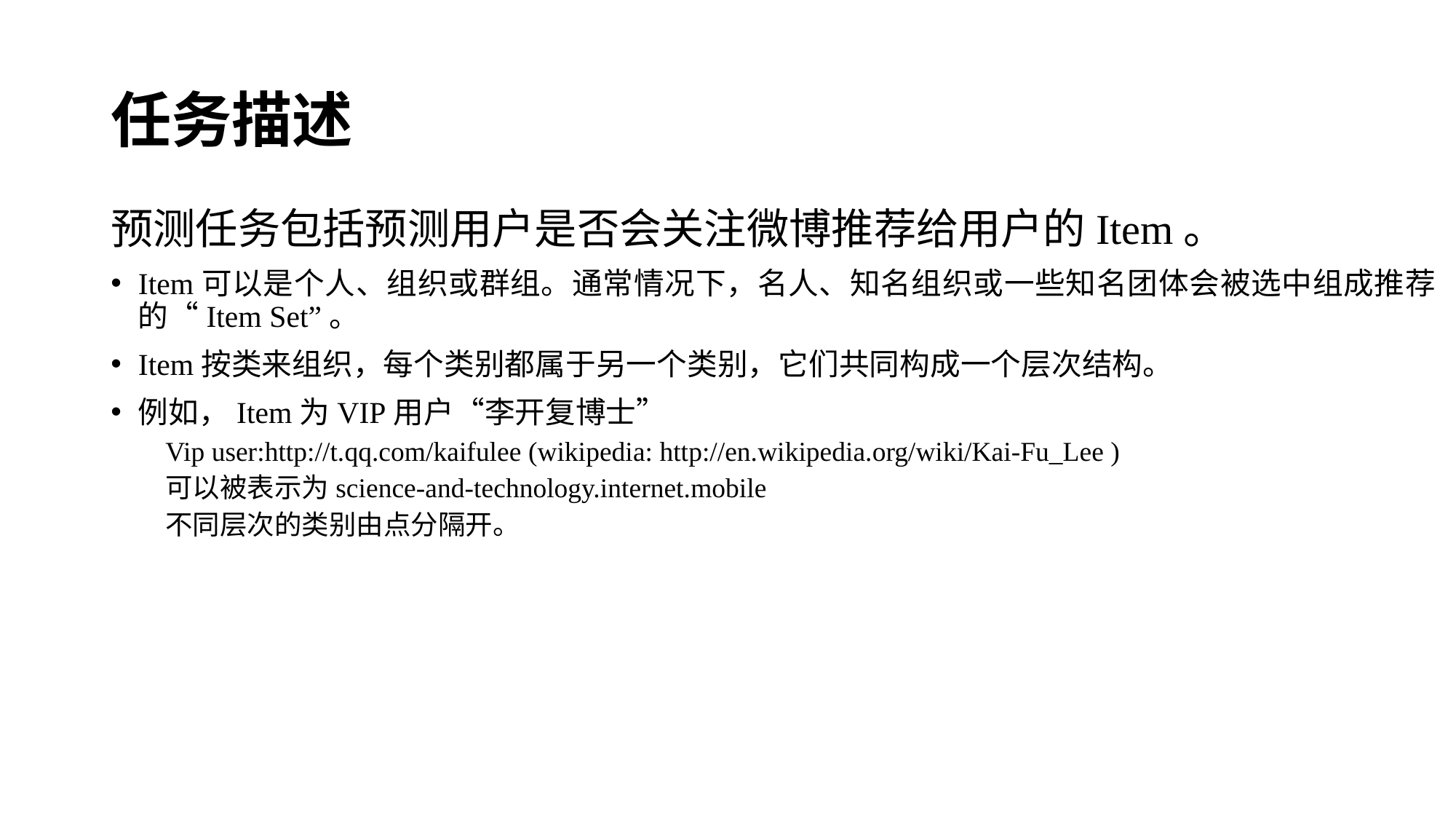

# 任务描述
预测任务包括预测用户是否会关注微博推荐给用户的Item。
Item可以是个人、组织或群组。通常情况下，名人、知名组织或一些知名团体会被选中组成推荐的“Item Set”。
Item按类来组织，每个类别都属于另一个类别，它们共同构成一个层次结构。
例如，Item为VIP用户“李开复博士”
Vip user:http://t.qq.com/kaifulee (wikipedia: http://en.wikipedia.org/wiki/Kai-Fu_Lee )
可以被表示为science-and-technology.internet.mobile
不同层次的类别由点分隔开。